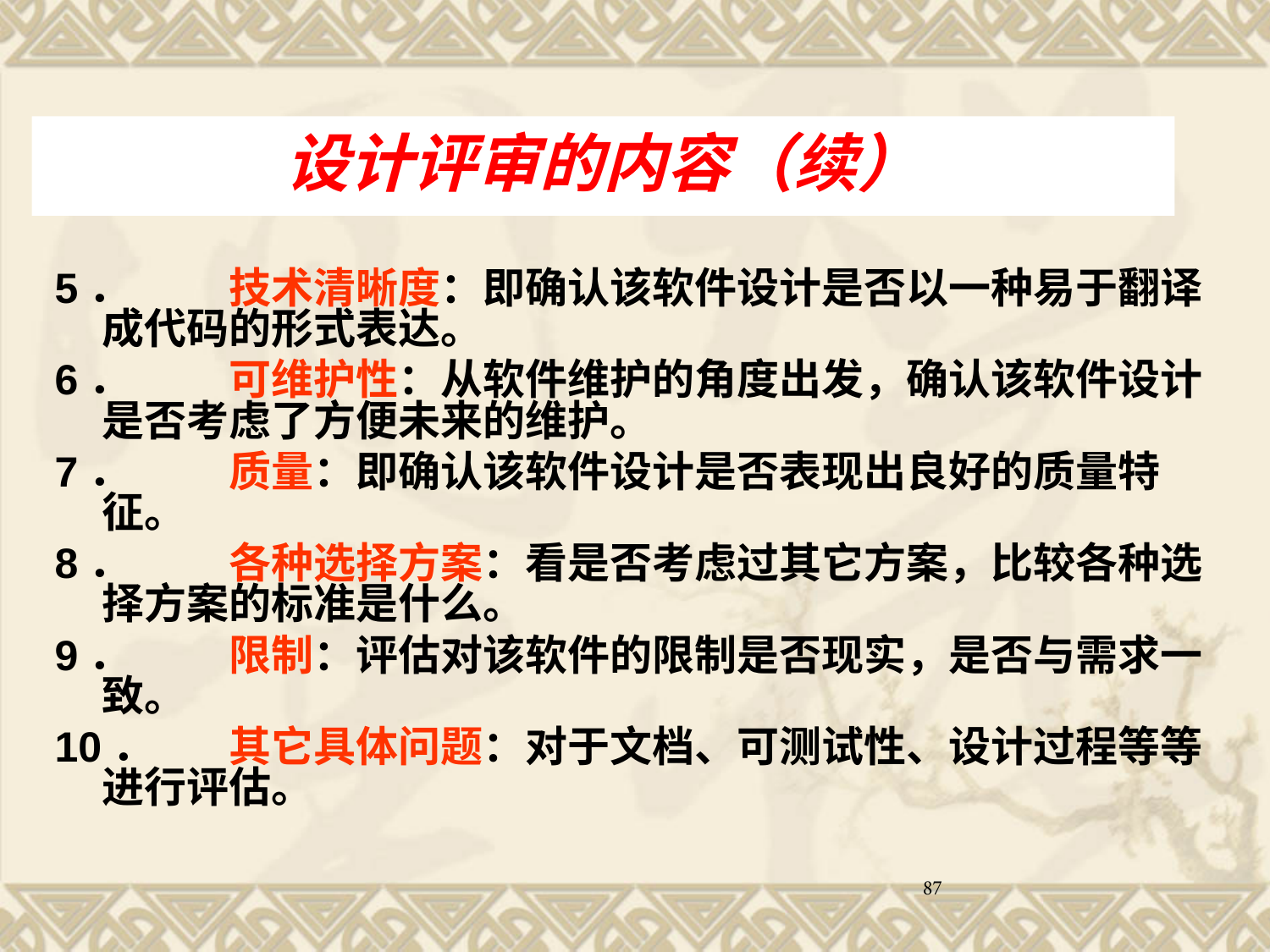

设计评审的内容（续）
5．	技术清晰度：即确认该软件设计是否以一种易于翻译成代码的形式表达。
6．	可维护性：从软件维护的角度出发，确认该软件设计是否考虑了方便未来的维护。
7．	质量：即确认该软件设计是否表现出良好的质量特征。
8．	各种选择方案：看是否考虑过其它方案，比较各种选择方案的标准是什么。
9．	限制：评估对该软件的限制是否现实，是否与需求一致。
10．	其它具体问题：对于文档、可测试性、设计过程等等进行评估。

87